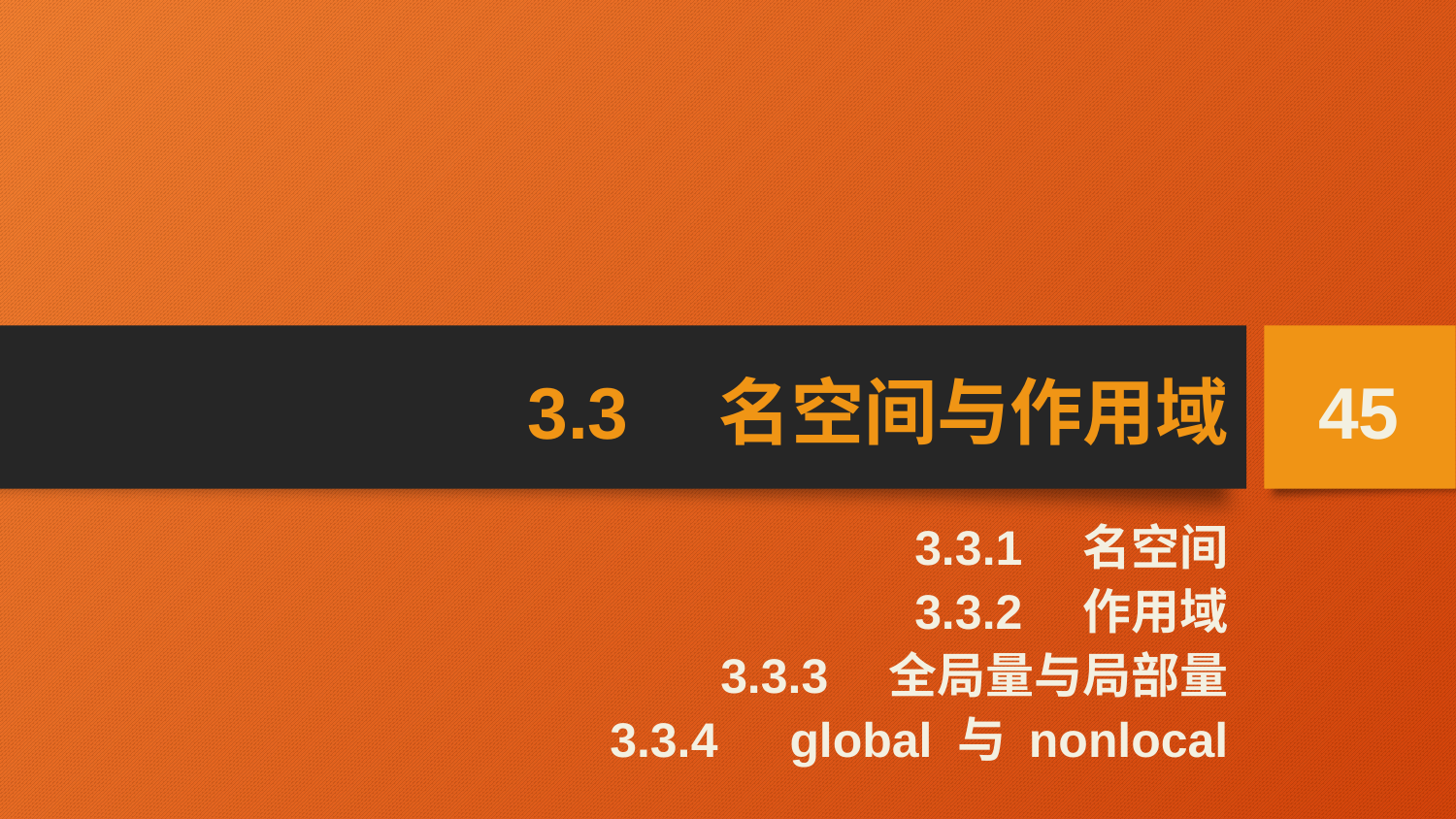

# 3.3　名空间与作用域
45
3.3.1　名空间
3.3.2　作用域
3.3.3　全局量与局部量
3.3.4　global 与 nonlocal